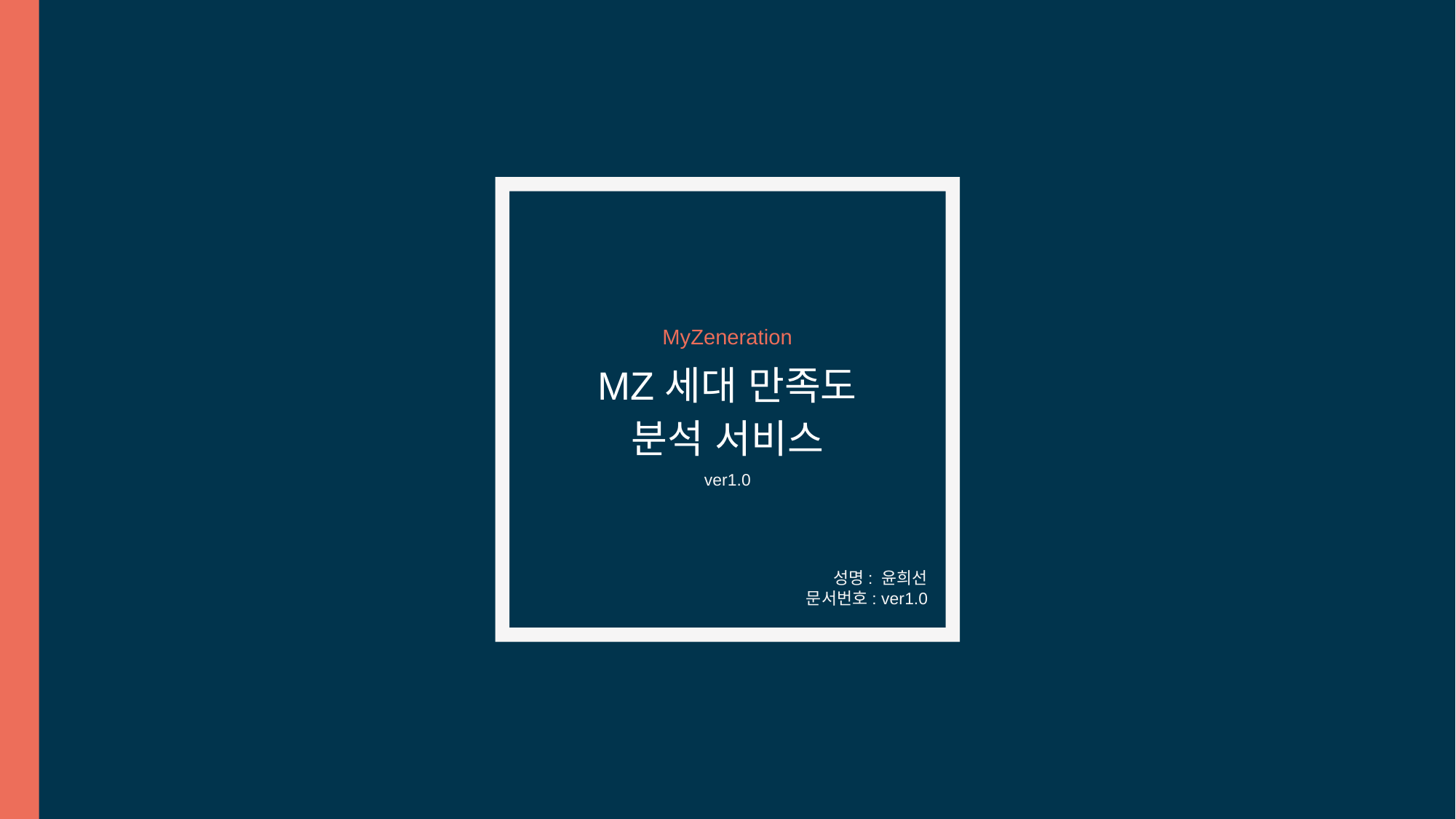

MyZeneration
MZ세대 만족도
분석 서비스
ver1.0
성명: 윤희선
문서번호: ver1.0